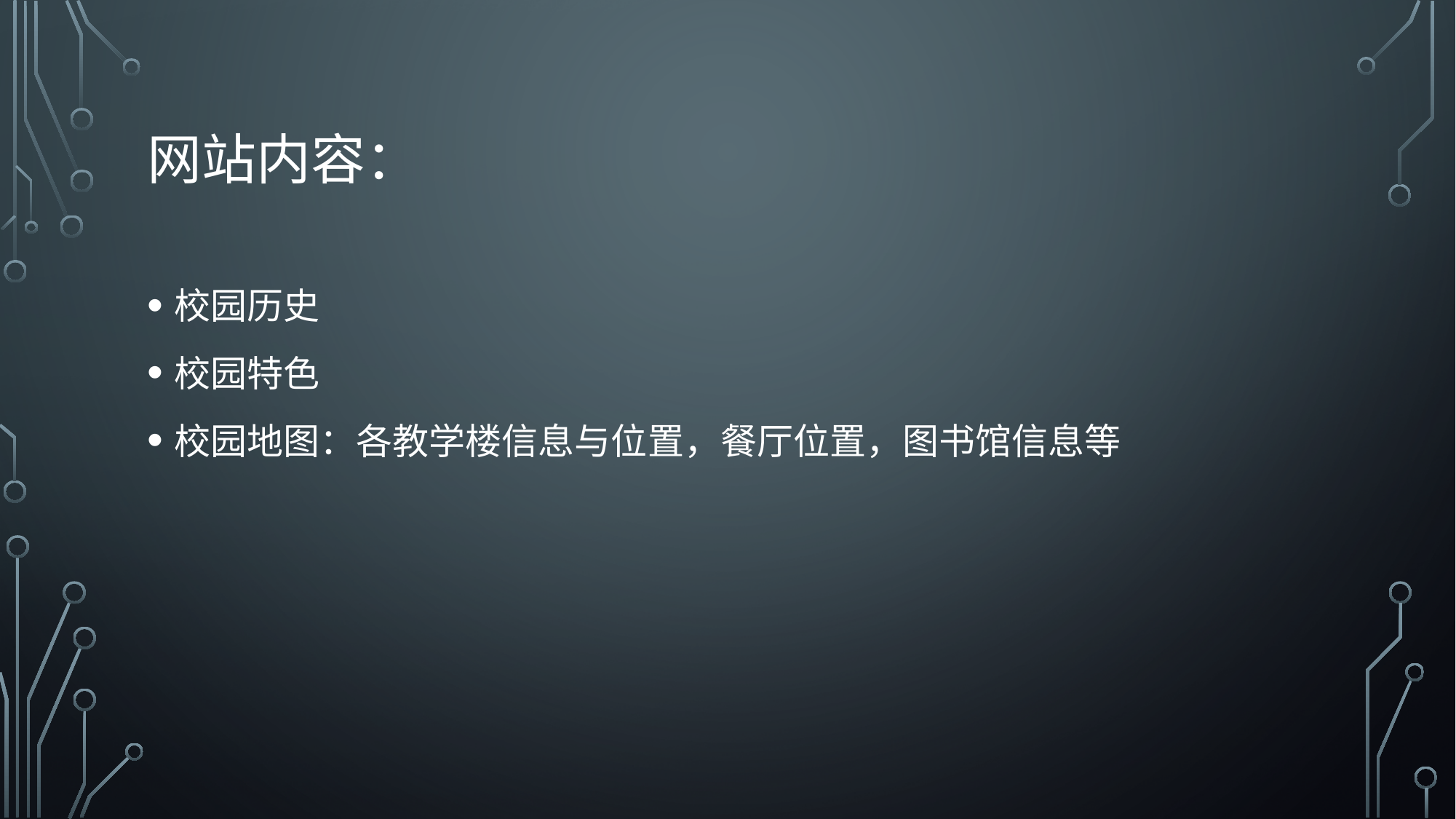

# 网站内容：
校园历史
校园特色
校园地图：各教学楼信息与位置，餐厅位置，图书馆信息等